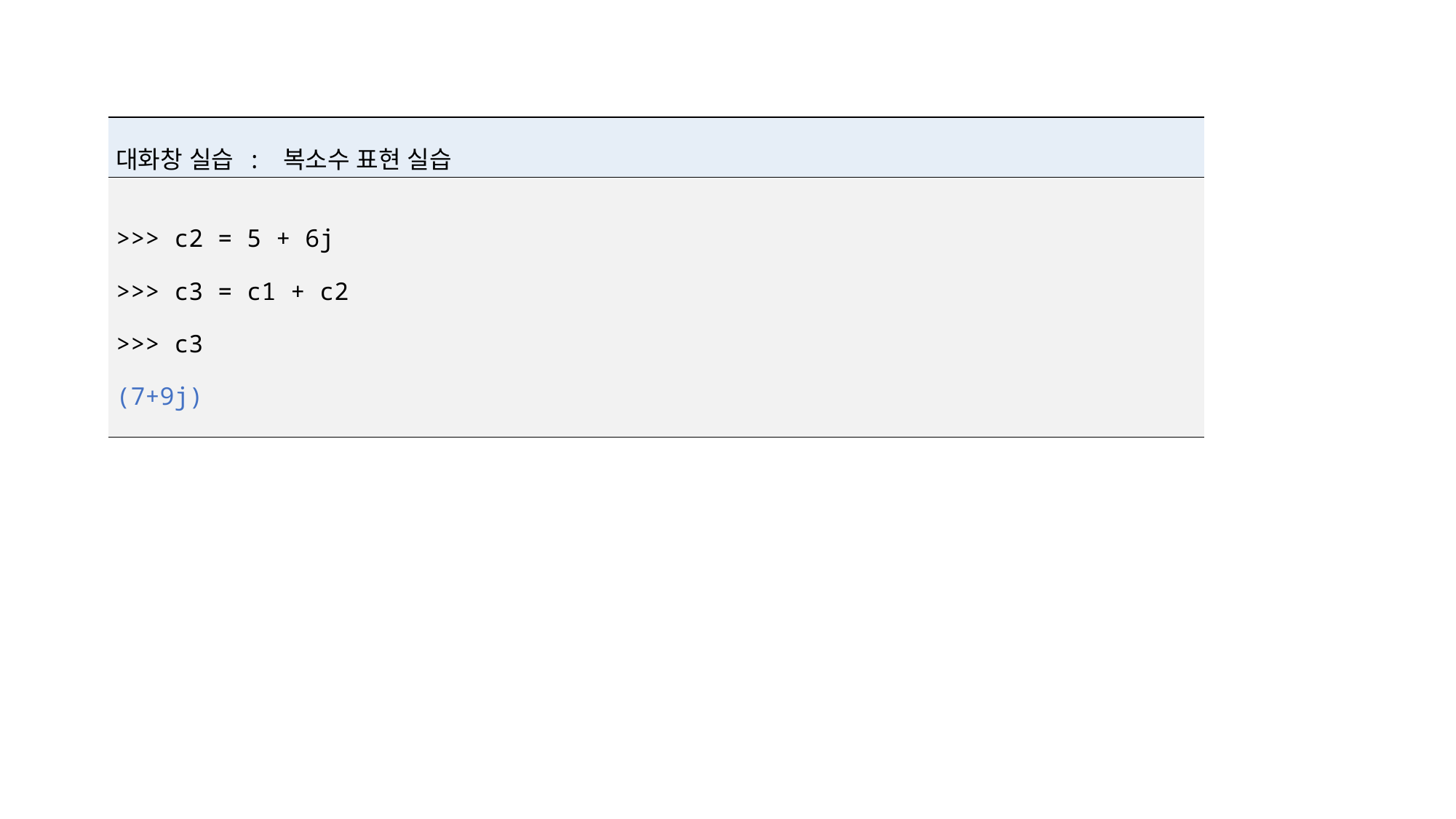

| 대화창 실습 : 복소수 표현 실습 |
| --- |
| >>> c2 = 5 + 6j >>> c3 = c1 + c2 >>> c3 (7+9j) |